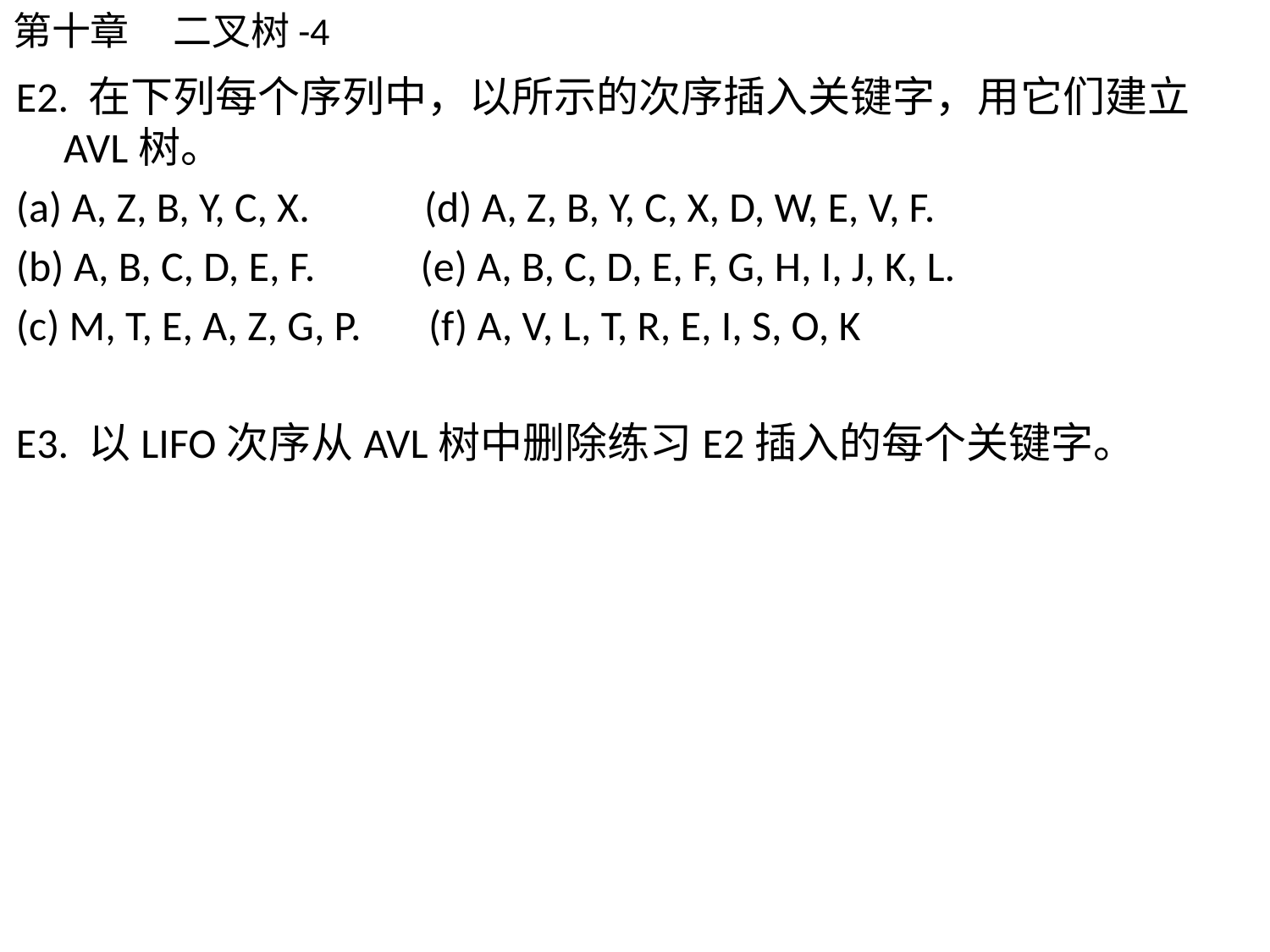

# 第十章     二叉树-4
E2. 在下列每个序列中，以所示的次序插入关键字，用它们建立AVL树。
(a) A, Z, B, Y, C, X.            (d) A, Z, B, Y, C, X, D, W, E, V, F.
(b) A, B, C, D, E, F.           (e) A, B, C, D, E, F, G, H, I, J, K, L.
(c) M, T, E, A, Z, G, P.       (f) A, V, L, T, R, E, I, S, O, K

E3. 以LIFO次序从AVL树中删除练习E2插入的每个关键字。